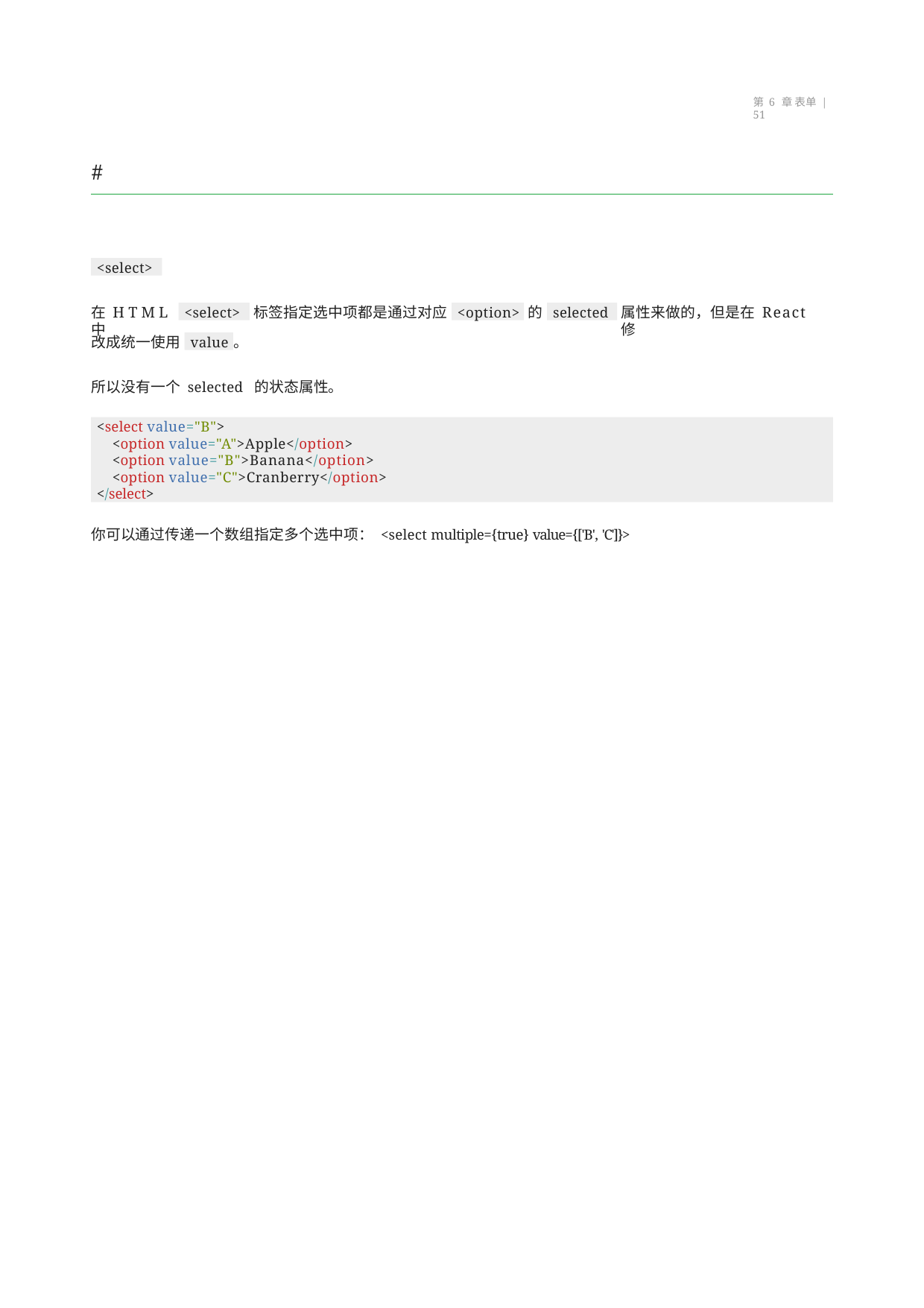

第 6 章 表单 | 51
#

<select>
<select>
<option>
selected
在 HTML 中
标签指定选中项都是通过对应
的
属性来做的，但是在 React 修
value
改成统一使用
。
所以没有一个 selected 的状态属性。
<select value="B">
<option value="A">Apple</option>
<option value="B">Banana</option>
<option value="C">Cranberry</option>
</select>
你可以通过传递一个数组指定多个选中项： <select multiple={true} value={['B', 'C']}>